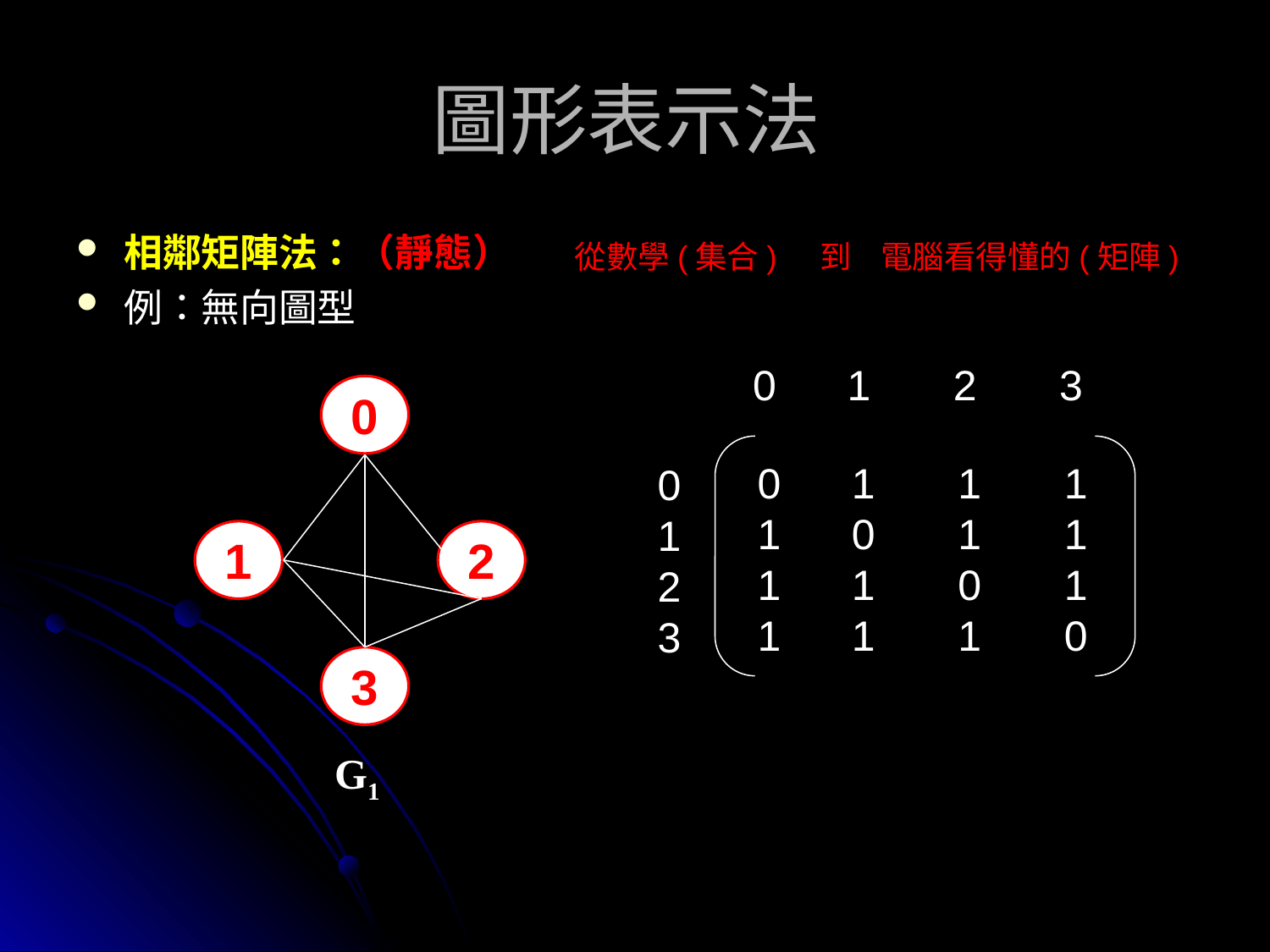

# 圖形表示法
相鄰矩陣法：（靜態）
例：無向圖型
從數學(集合)    到    電腦看得懂的(矩陣)
0      1       2       3
0
1
2
3
G1

0      1       1       1
1      0       1       1
1      1       0       1
1      1       1       0
0
1
2
3